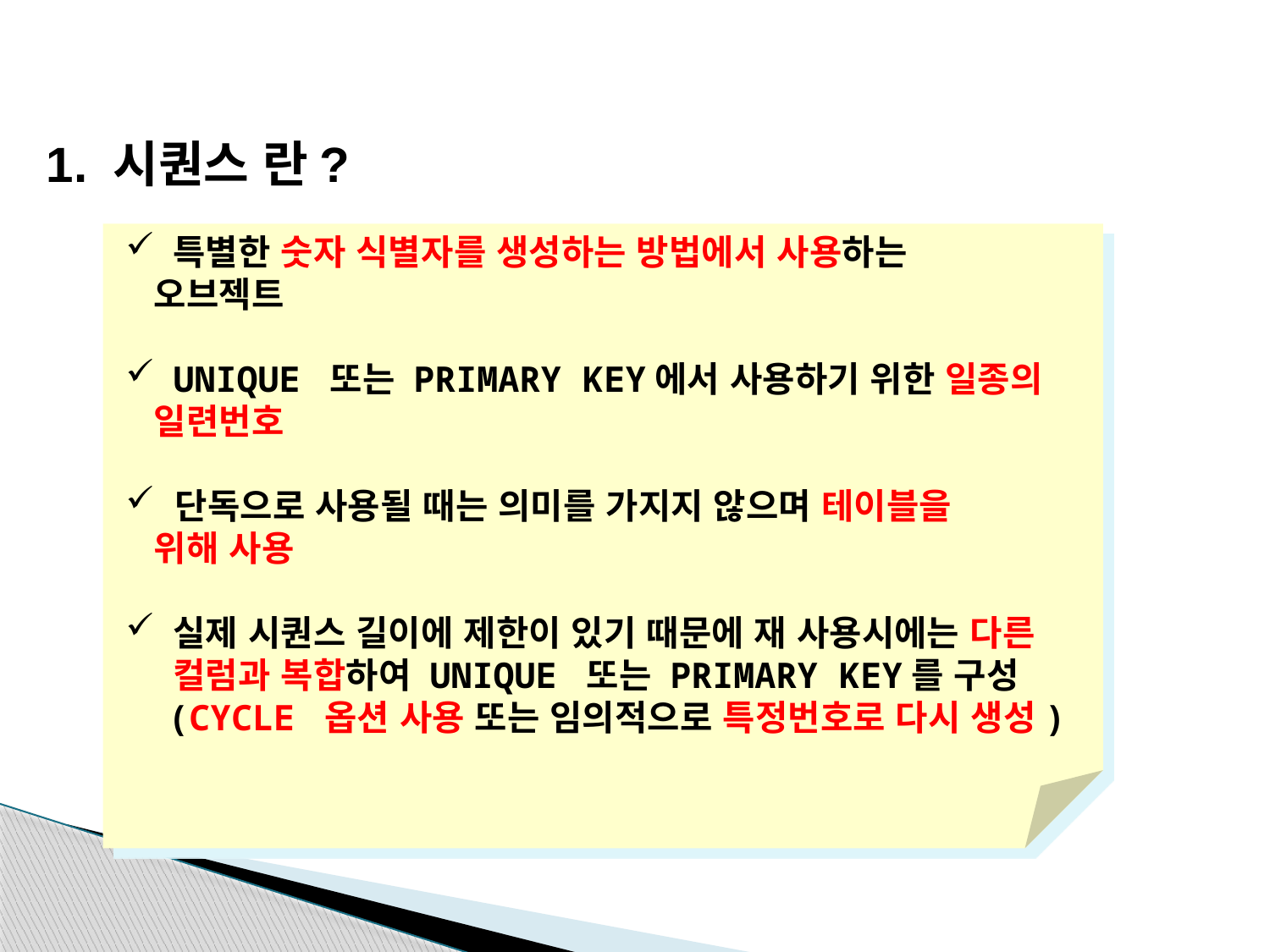

1. 시퀀스 란?
특별한 숫자 식별자를 생성하는 방법에서 사용하는
  오브젝트

UNIQUE 또는 PRIMARY KEY에서 사용하기 위한 일종의
  일련번호

단독으로 사용될 때는 의미를 가지지 않으며 테이블을
  위해 사용

실제 시퀀스 길이에 제한이 있기 때문에 재 사용시에는 다른 컬럼과 복합하여 UNIQUE 또는 PRIMARY KEY를 구성
  (CYCLE 옵션 사용 또는 임의적으로 특정번호로 다시 생성)